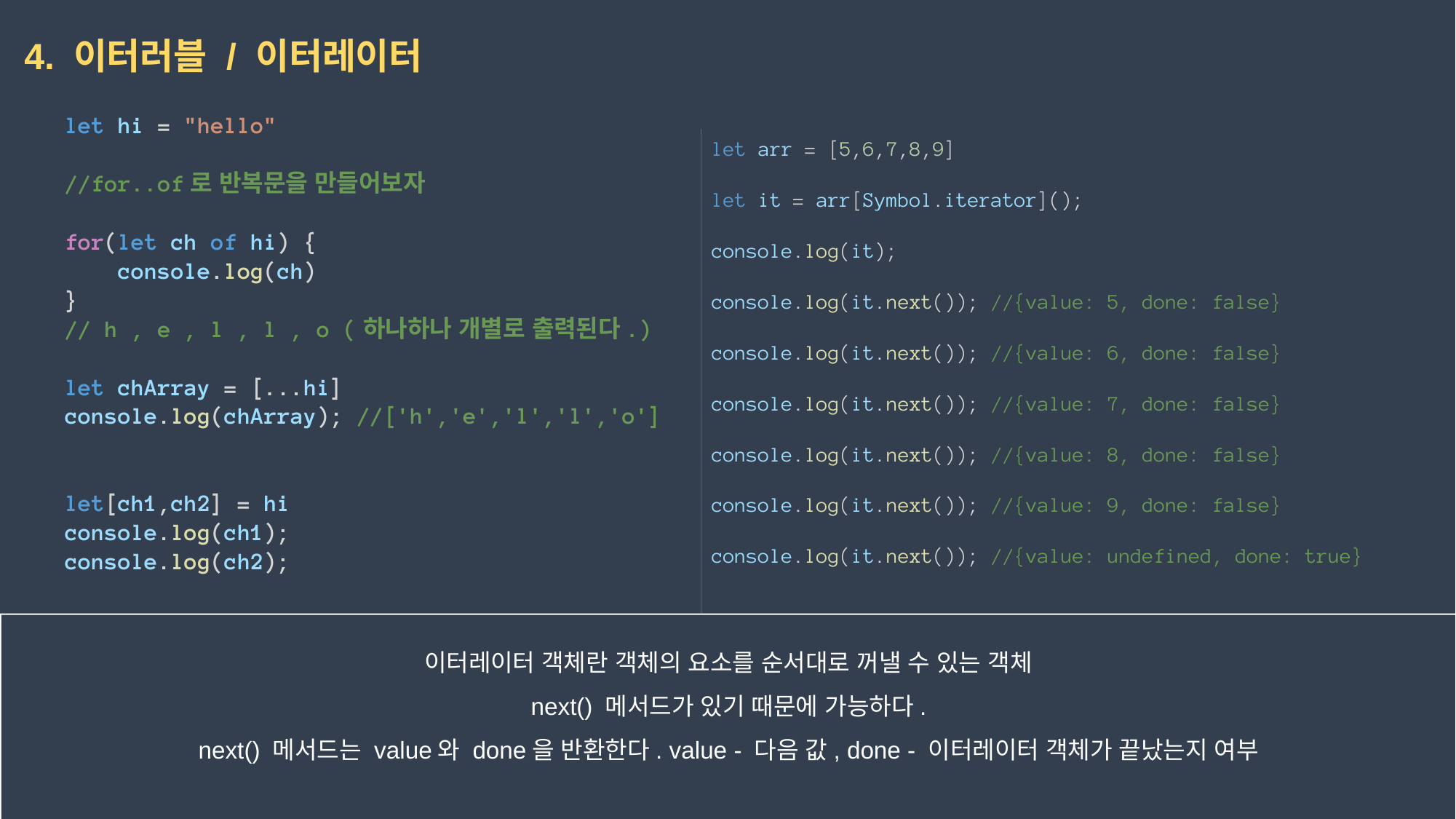

4. 이터러블 / 이터레이터
let hi = "hello"
//for..of로 반복문을 만들어보자
for(let ch of hi) {
    console.log(ch)
}
// h , e , l , l , o (하나하나 개별로 출력된다.)
let chArray = [...hi]
console.log(chArray); //['h','e','l','l','o']
let[ch1,ch2] = hi
console.log(ch1);
console.log(ch2);
let arr = [5,6,7,8,9]
let it = arr[Symbol.iterator]();
console.log(it);
console.log(it.next()); //{value: 5, done: false}
console.log(it.next()); //{value: 6, done: false}
console.log(it.next()); //{value: 7, done: false}
console.log(it.next()); //{value: 8, done: false}
console.log(it.next()); //{value: 9, done: false}
console.log(it.next()); //{value: undefined, done: true}

이터레이터 객체란 객체의 요소를 순서대로 꺼낼 수 있는 객체
next() 메서드가 있기 때문에 가능하다.
next() 메서드는 value와 done을 반환한다. value - 다음 값, done - 이터레이터 객체가 끝났는지 여부
2023-03-24
권민지